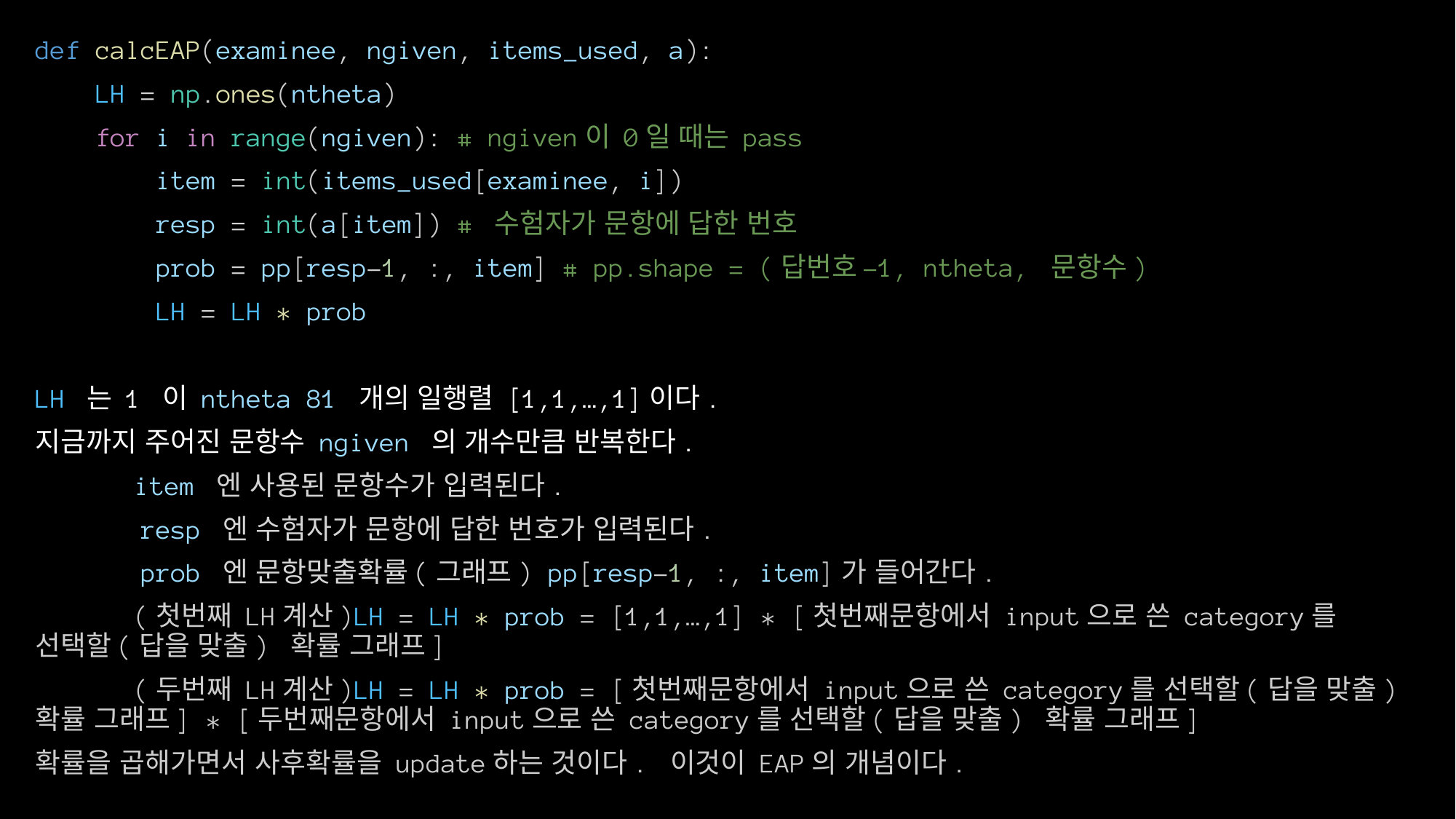

def calcEAP(examinee, ngiven, items_used, a):
    LH = np.ones(ntheta)
    for i in range(ngiven): # ngiven이 0일 때는 pass
        item = int(items_used[examinee, i])
        resp = int(a[item]) # 수험자가 문항에 답한 번호
        prob = pp[resp-1, :, item] # pp.shape = (답번호-1, ntheta, 문항수)
        LH = LH * prob

LH 는 1 이 ntheta 81 개의 일행렬 [1,1,…,1]이다.
지금까지 주어진 문항수 ngiven 의 개수만큼 반복한다.
	item 엔 사용된 문항수가 입력된다.
       resp 엔 수험자가 문항에 답한 번호가 입력된다.
       prob 엔 문항맞출확률(그래프) pp[resp-1, :, item]가 들어간다.
	(첫번째 LH계산)LH = LH * prob = [1,1,…,1] * [첫번째문항에서 input으로 쓴 category를 선택할(답을 맞출) 확률 그래프]
	(두번째 LH계산)LH = LH * prob = [첫번째문항에서 input으로 쓴 category를 선택할(답을 맞출) 확률 그래프] * [두번째문항에서 input으로 쓴 category를 선택할(답을 맞출) 확률 그래프]
확률을 곱해가면서 사후확률을 update하는 것이다. 이것이 EAP의 개념이다.